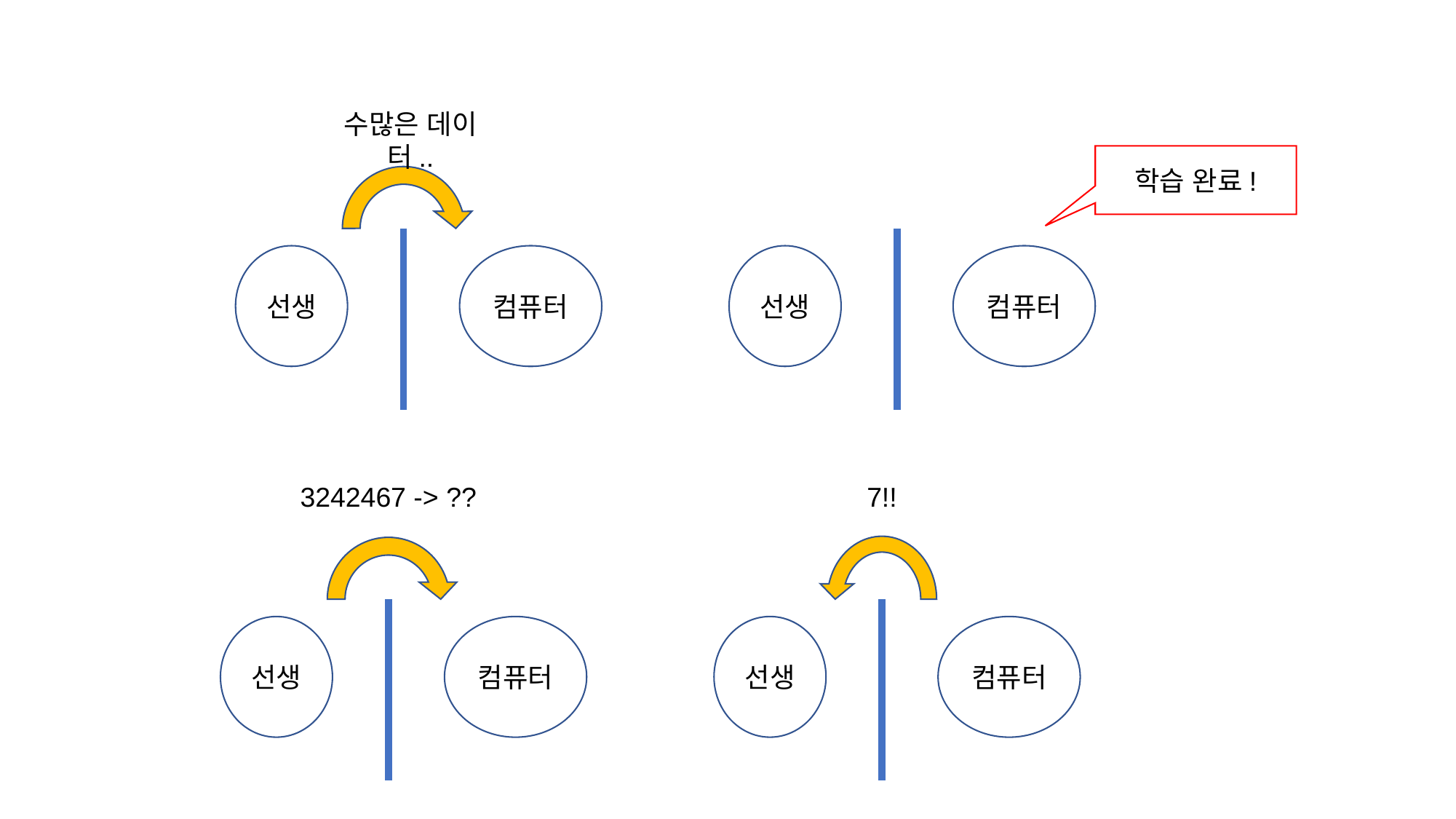

수많은 데이터..

선생
컴퓨터
학습 완료!
선생
컴퓨터
3242467 -> ??

선생
컴퓨터
7!!

선생
컴퓨터